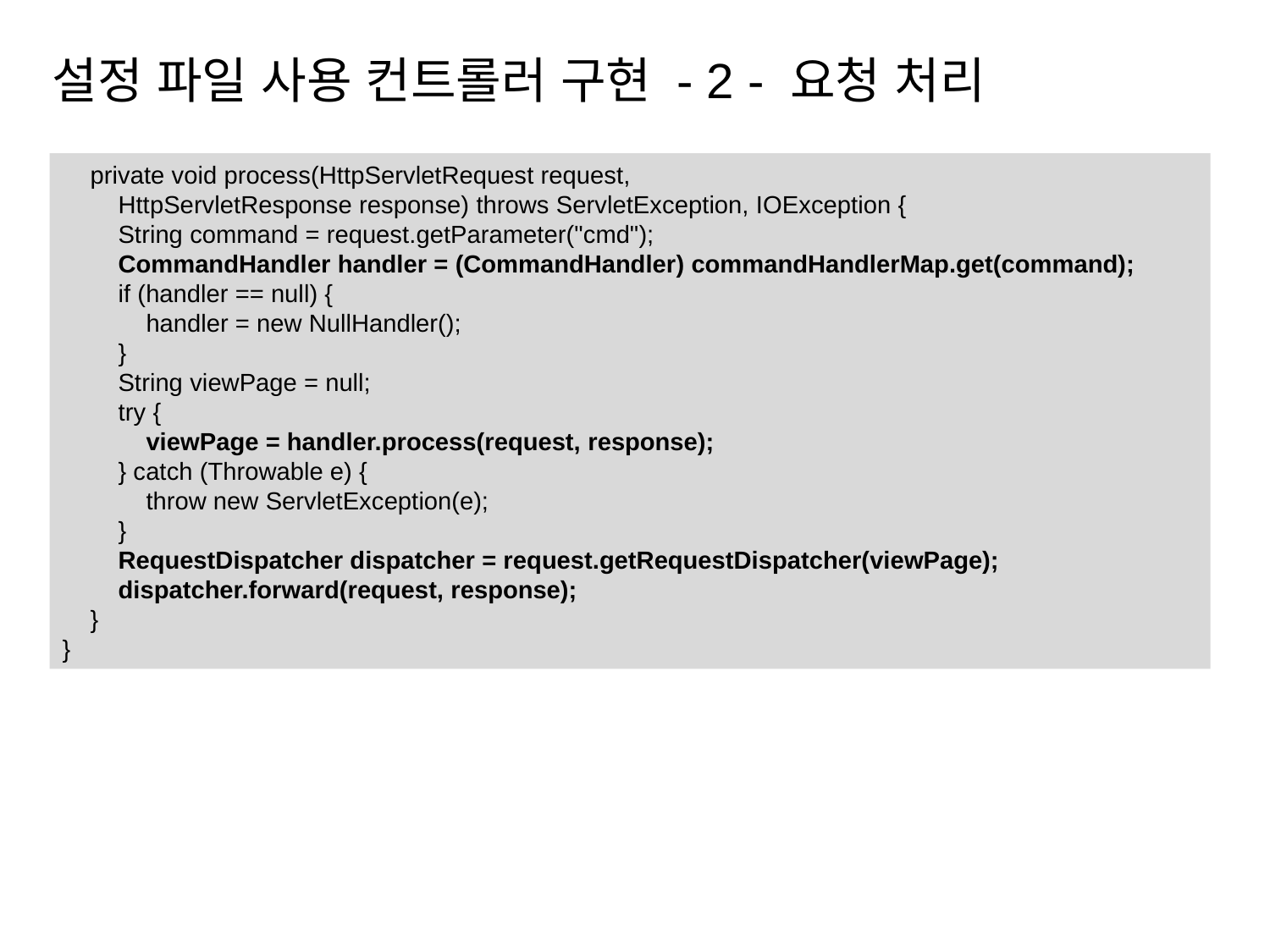

# 설정 파일 사용 컨트롤러 구현 - 2 - 요청 처리
    private void process(HttpServletRequest request,
        HttpServletResponse response) throws ServletException, IOException {
        String command = request.getParameter("cmd");
        CommandHandler handler = (CommandHandler) commandHandlerMap.get(command);
        if (handler == null) {
            handler = new NullHandler();
        }
        String viewPage = null;
        try {
            viewPage = handler.process(request, response);
        } catch (Throwable e) {
            throw new ServletException(e);
        }
        RequestDispatcher dispatcher = request.getRequestDispatcher(viewPage);
        dispatcher.forward(request, response);
    }
}